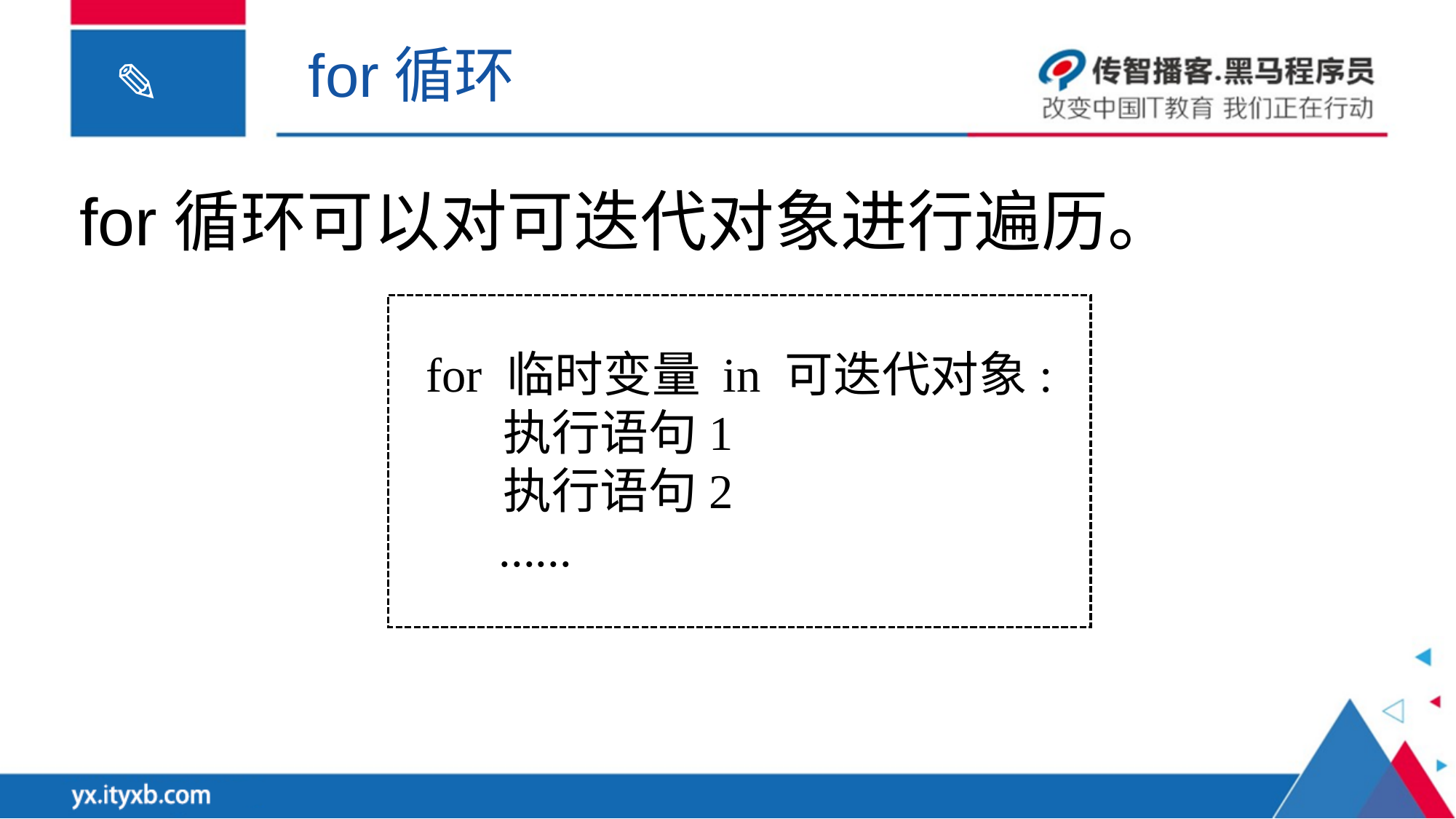

for循环
for循环可以对可迭代对象进行遍历。

for 临时变量 in 可迭代对象:
      执行语句1
      执行语句2
      ......